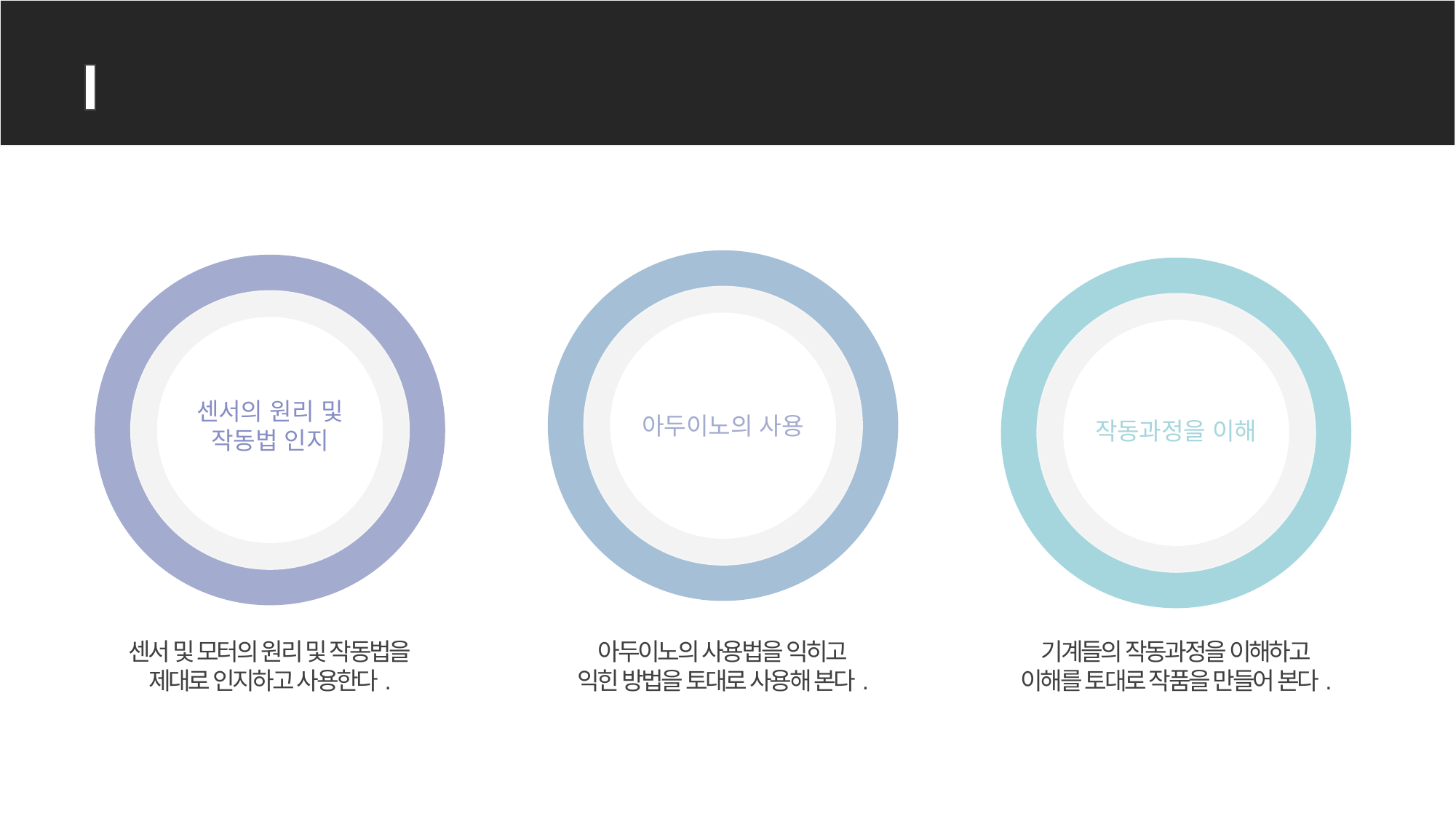

주제 및 목표

아두이노의 사용

센서의 원리 및 작동법 인지

작동과정을 이해
기계들의 작동과정을 이해하고
이해를 토대로 작품을 만들어 본다.
아두이노의 사용법을 익히고
익힌 방법을 토대로 사용해 본다.
센서 및 모터의 원리 및 작동법을
제대로 인지하고 사용한다.